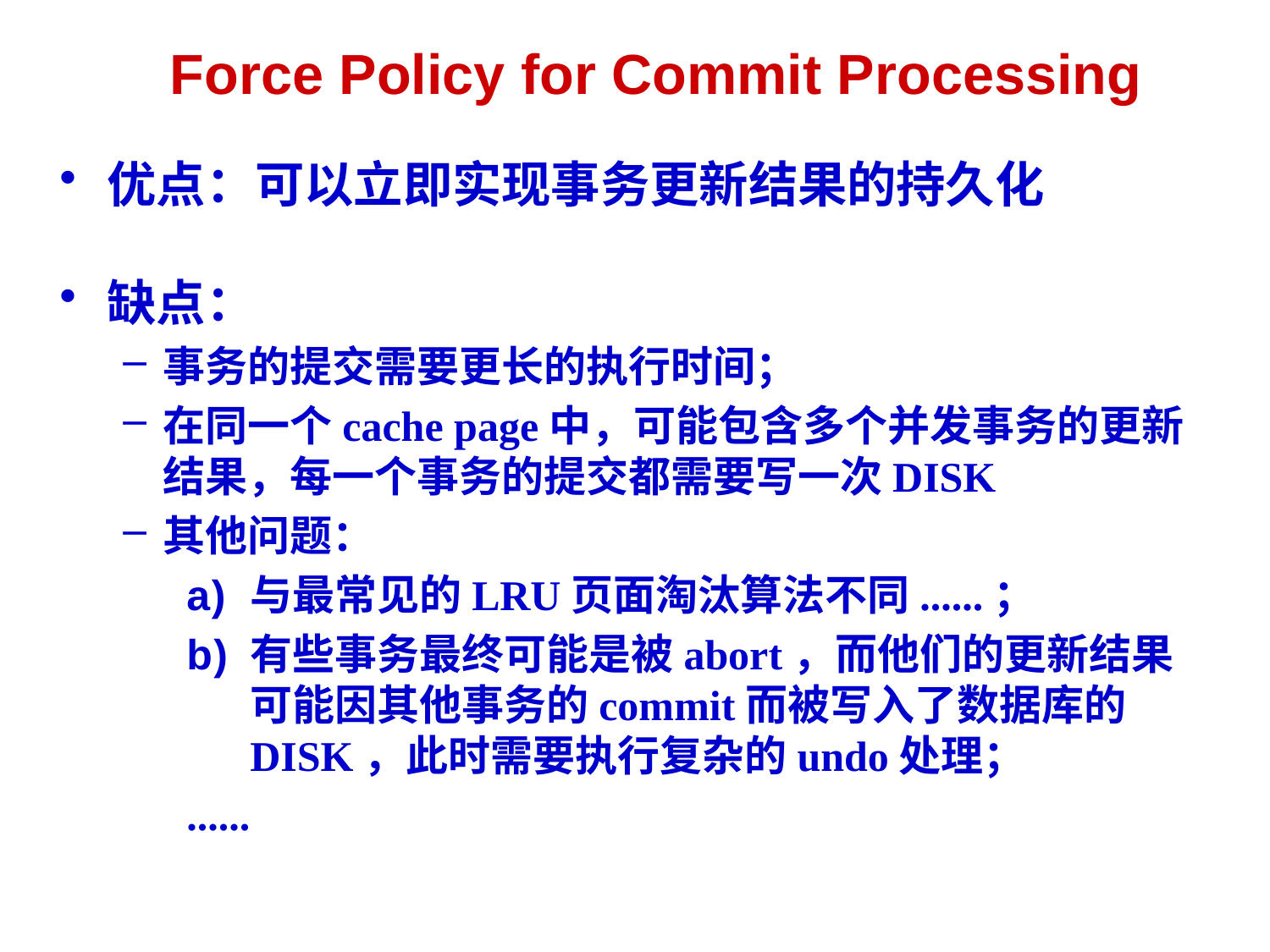

# Force Policy for Commit Processing
优点：可以立即实现事务更新结果的持久化

缺点：
事务的提交需要更长的执行时间；
在同一个cache page中，可能包含多个并发事务的更新结果，每一个事务的提交都需要写一次DISK
其他问题：
与最常见的LRU页面淘汰算法不同......；
有些事务最终可能是被abort，而他们的更新结果可能因其他事务的commit而被写入了数据库的DISK，此时需要执行复杂的undo处理；
......